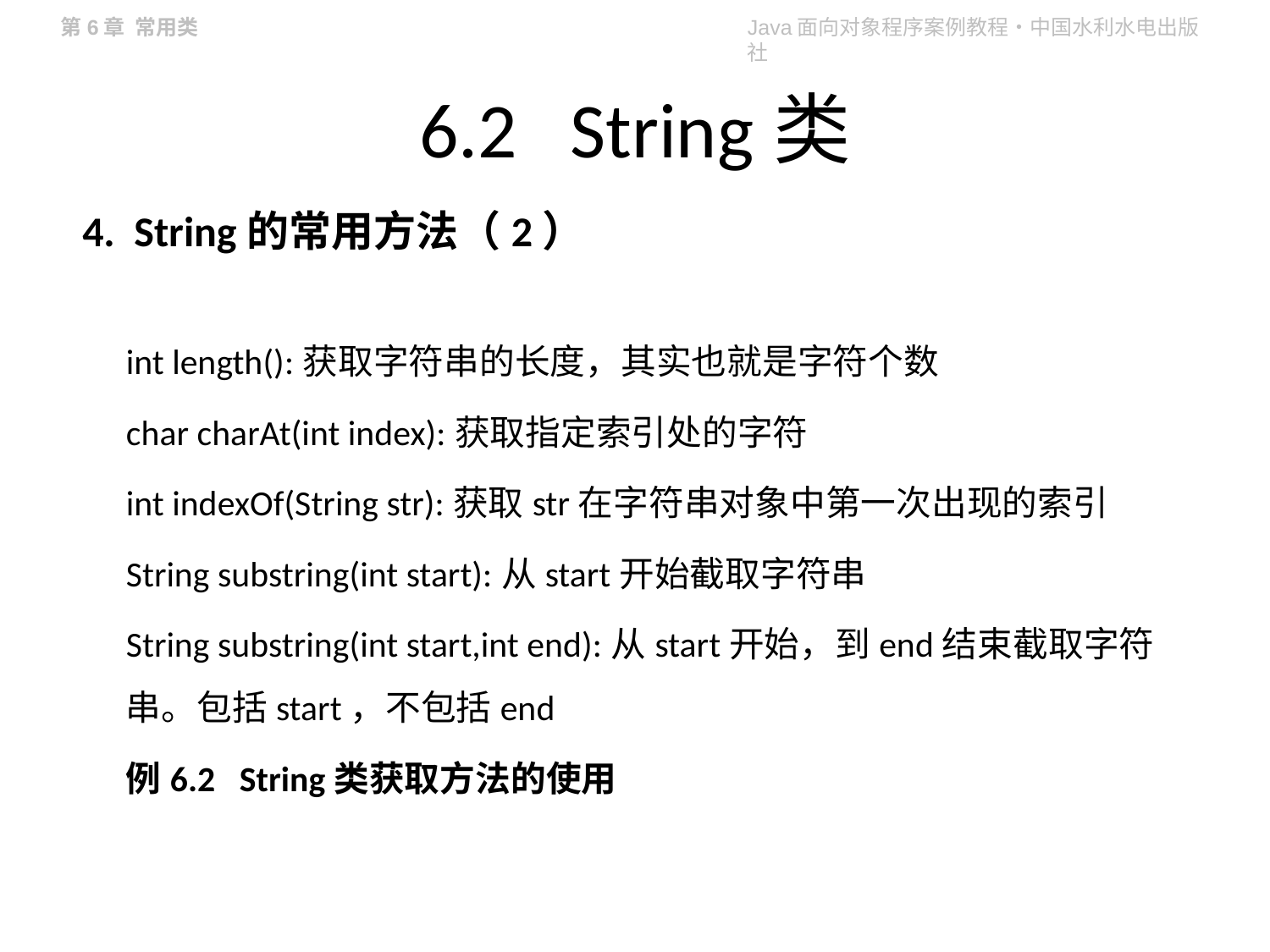

# 6.2   String类
4.  String的常用方法（2）
int length():获取字符串的长度，其实也就是字符个数
char charAt(int index):获取指定索引处的字符
int indexOf(String str):获取str在字符串对象中第一次出现的索引
String substring(int start):从start开始截取字符串
String substring(int start,int end):从start开始，到end结束截取字符串。包括start，不包括end
例6.2   String类获取方法的使用